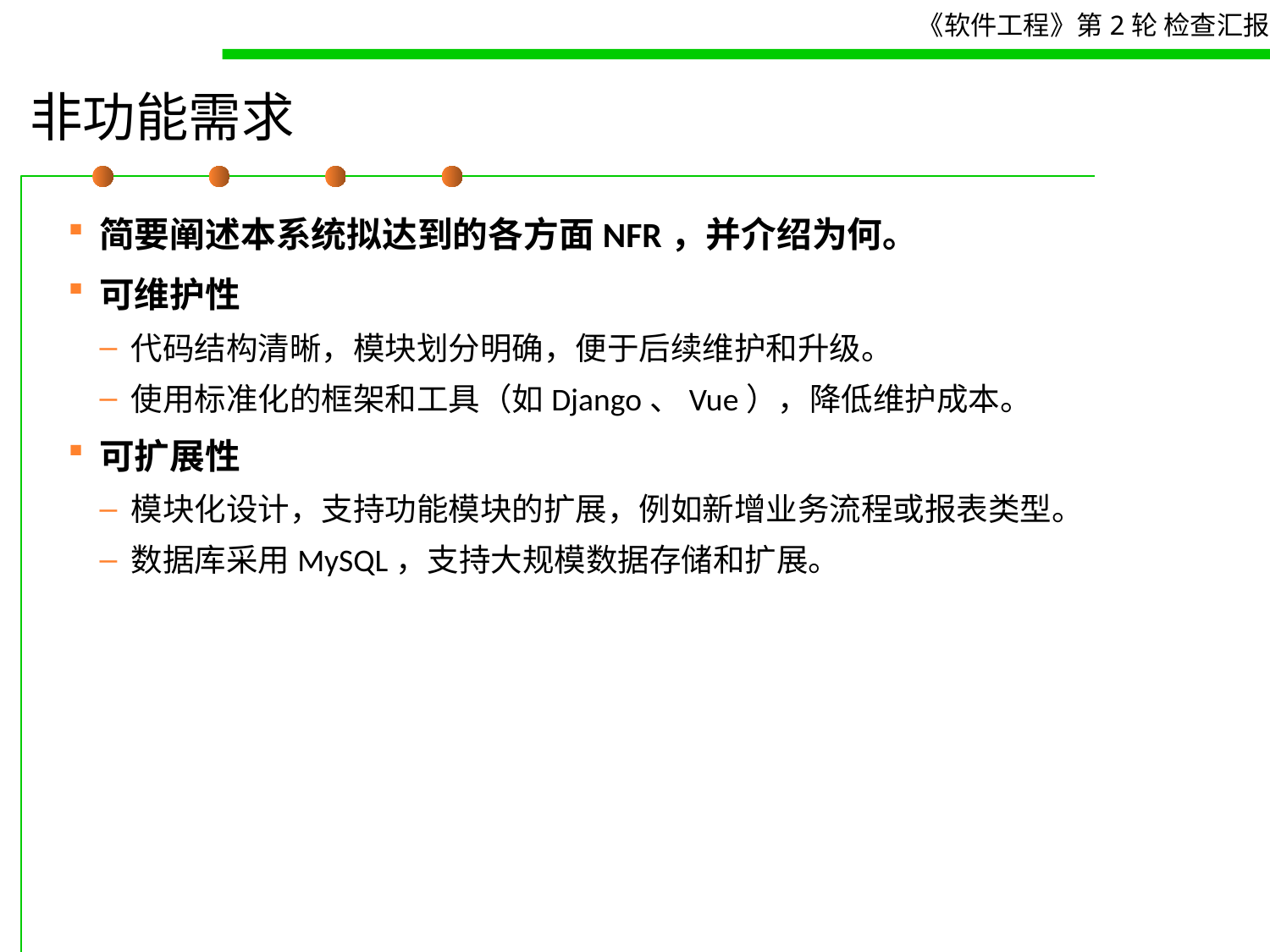

# 非功能需求
简要阐述本系统拟达到的各方面NFR，并介绍为何。
可维护性
代码结构清晰，模块划分明确，便于后续维护和升级。
使用标准化的框架和工具（如Django、Vue），降低维护成本。
可扩展性
模块化设计，支持功能模块的扩展，例如新增业务流程或报表类型。
数据库采用MySQL，支持大规模数据存储和扩展。